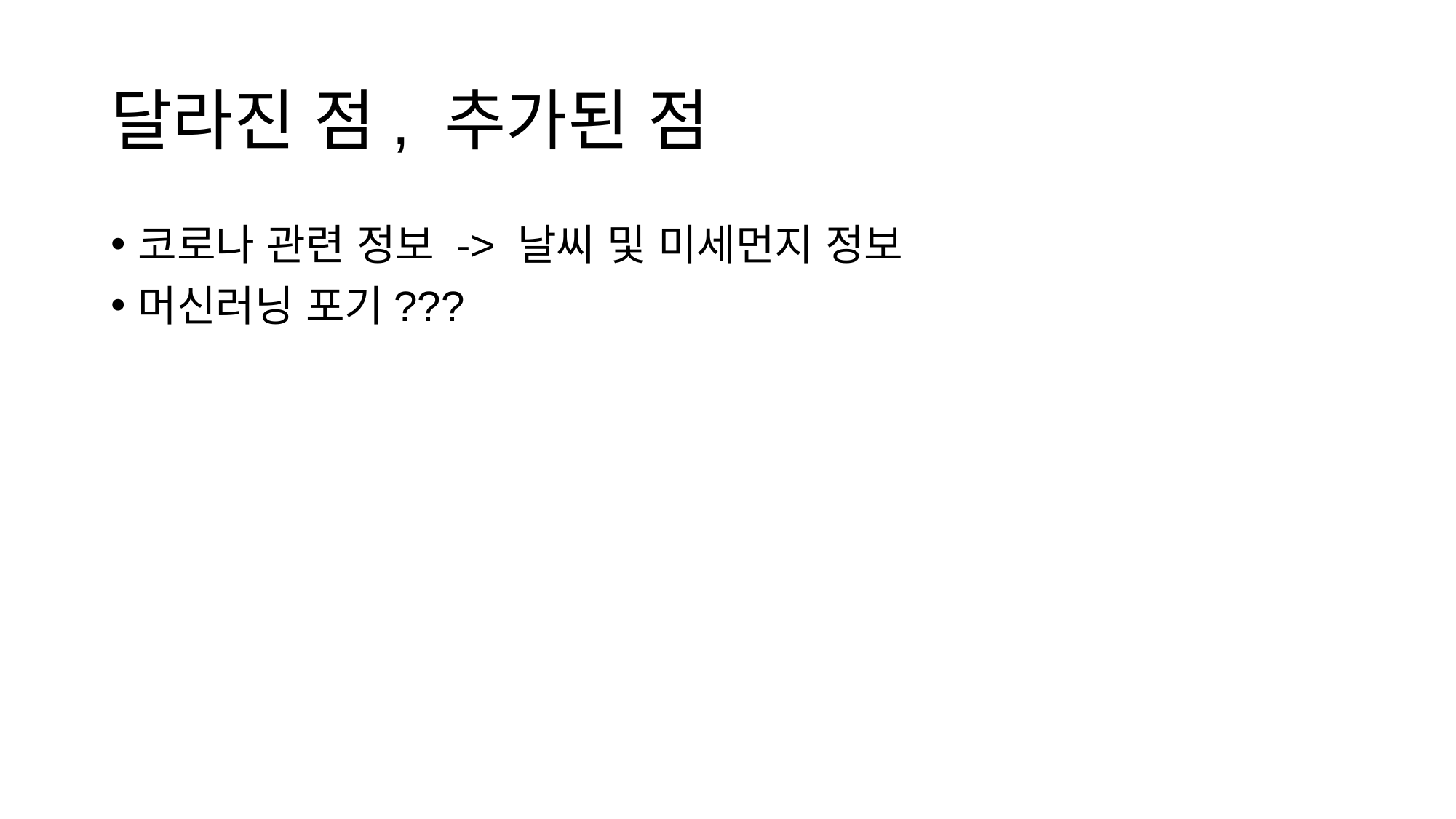

# 달라진 점, 추가된 점
코로나 관련 정보 -> 날씨 및 미세먼지 정보
머신러닝 포기???